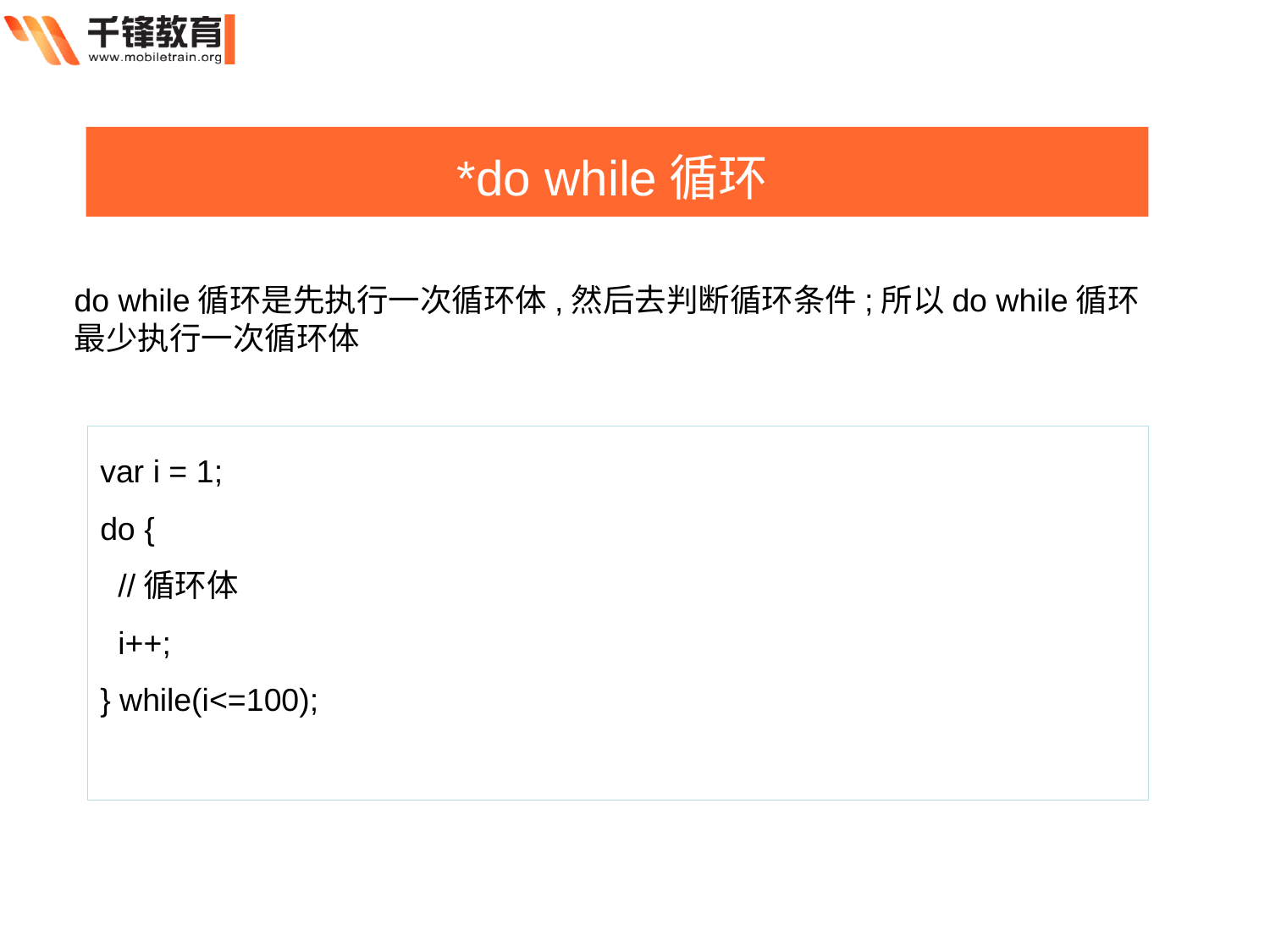

*do while循环
do while循环是先执行一次循环体,然后去判断循环条件;所以do while循环
最少执行一次循环体
var i = 1;
do {
  //循环体
  i++;
} while(i<=100);